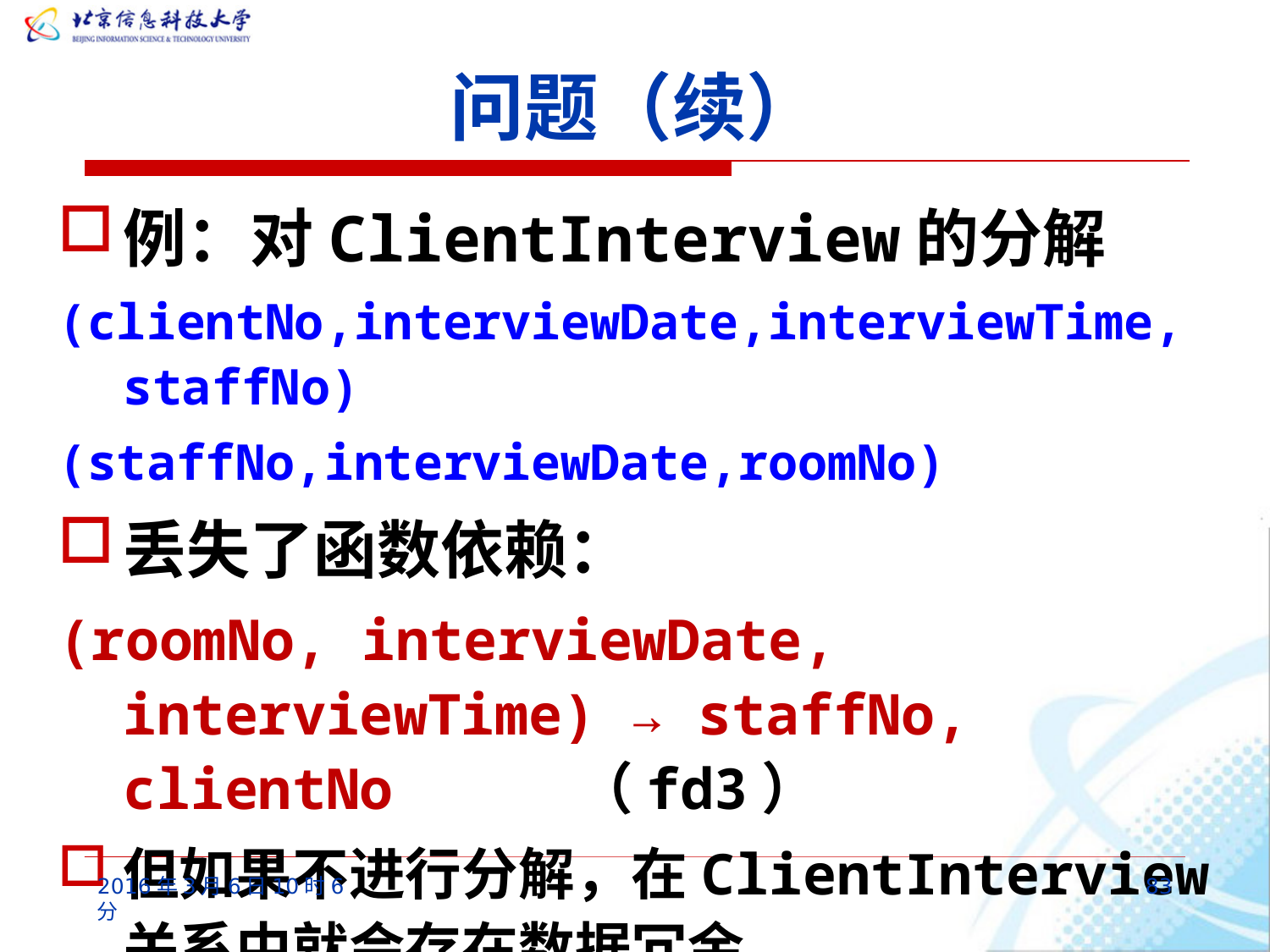

# 问题（续）
例：对ClientInterview的分解
(clientNo,interviewDate,interviewTime,staffNo)
(staffNo,interviewDate,roomNo)
丢失了函数依赖：
(roomNo, interviewDate, interviewTime) → staffNo, clientNo     （fd3）
但如果不进行分解，在ClientInterview关系中就会存在数据冗余。
2016年3月6日10时6分
83